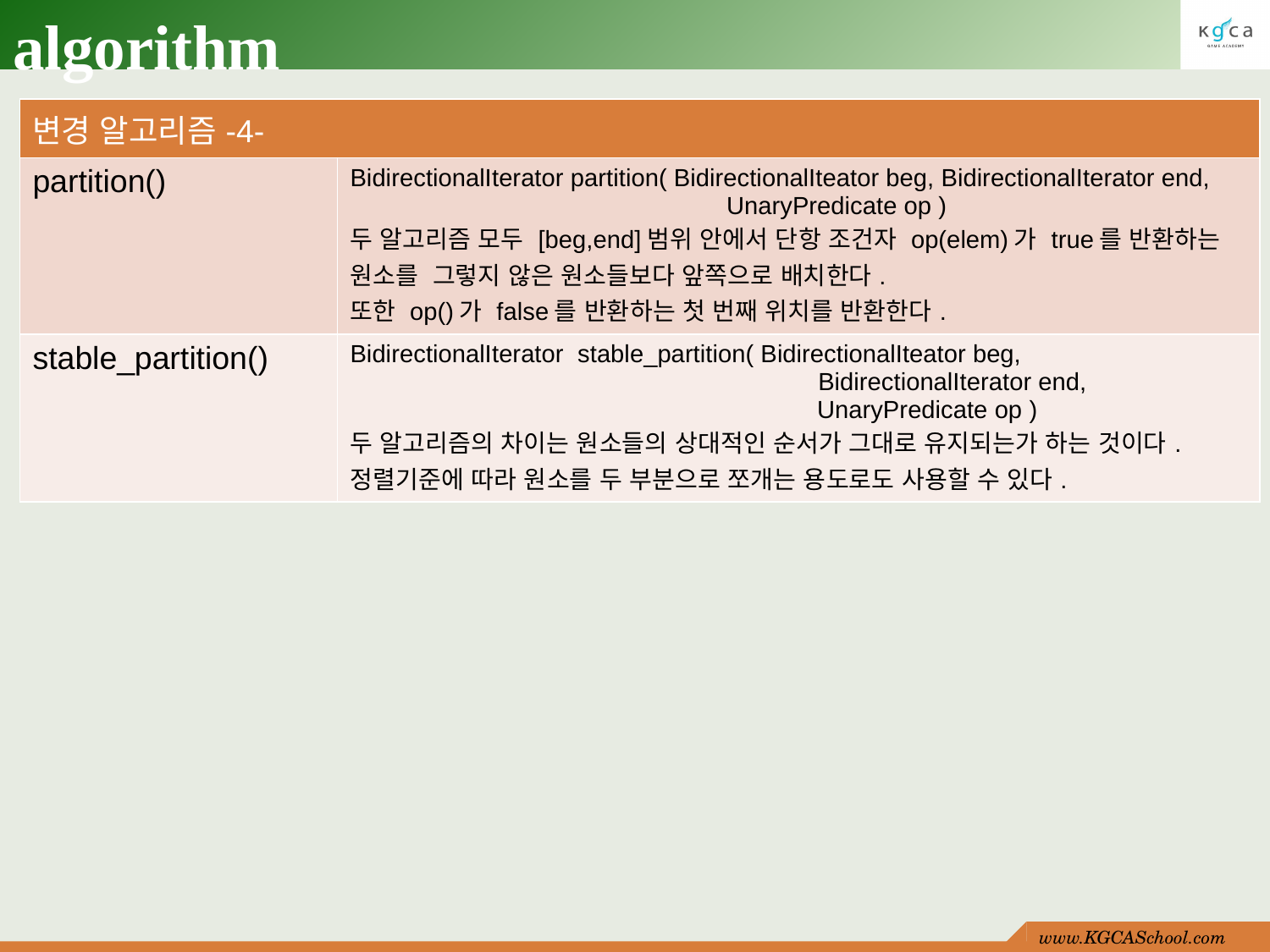

# algorithm
| 변경 알고리즘-4- |  |
| --- | --- |
| partition() | BidirectionalIterator partition( BidirectionalIteator beg, BidirectionalIterator end, UnaryPredicate op ) 두 알고리즘 모두 [beg,end]범위 안에서 단항 조건자 op(elem)가 true를 반환하는 원소를 그렇지 않은 원소들보다 앞쪽으로 배치한다. 또한 op()가 false를 반환하는 첫 번째 위치를 반환한다. |
| stable\_partition() | BidirectionalIterator stable\_partition( BidirectionalIteator beg, BidirectionalIterator end, UnaryPredicate op ) 두 알고리즘의 차이는 원소들의 상대적인 순서가 그대로 유지되는가 하는 것이다. 정렬기준에 따라 원소를 두 부분으로 쪼개는 용도로도 사용할 수 있다. |